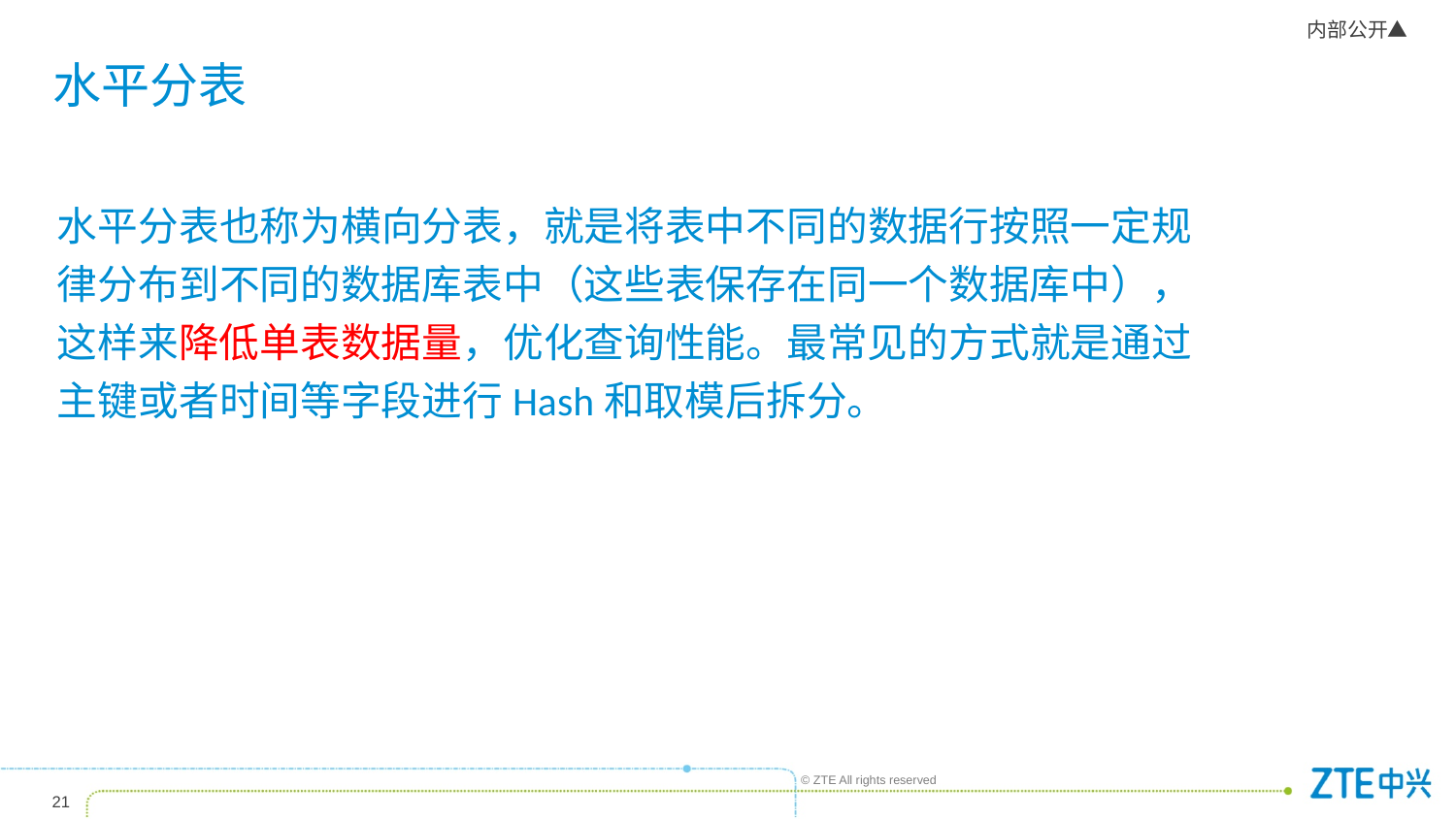

# 水平分表
水平分表也称为横向分表，就是将表中不同的数据行按照一定规律分布到不同的数据库表中（这些表保存在同一个数据库中），这样来降低单表数据量，优化查询性能。最常见的方式就是通过主键或者时间等字段进行Hash和取模后拆分。